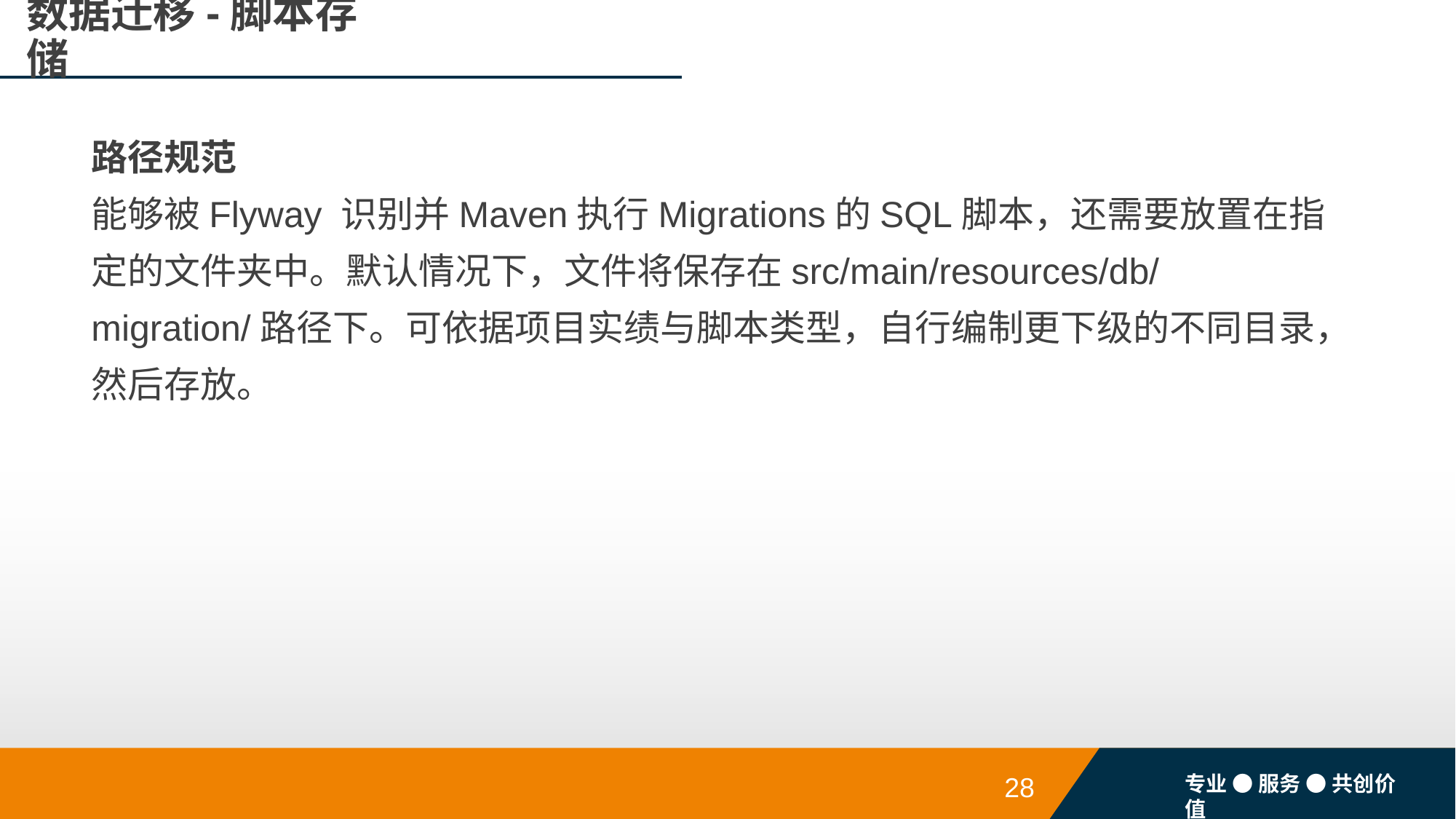

# 数据迁移-脚本存储
路径规范
能够被Flyway 识别并Maven执行Migrations的SQL脚本，还需要放置在指定的文件夹中。默认情况下，文件将保存在src/main/resources/db/migration/路径下。可依据项目实绩与脚本类型，自行编制更下级的不同目录，然后存放。